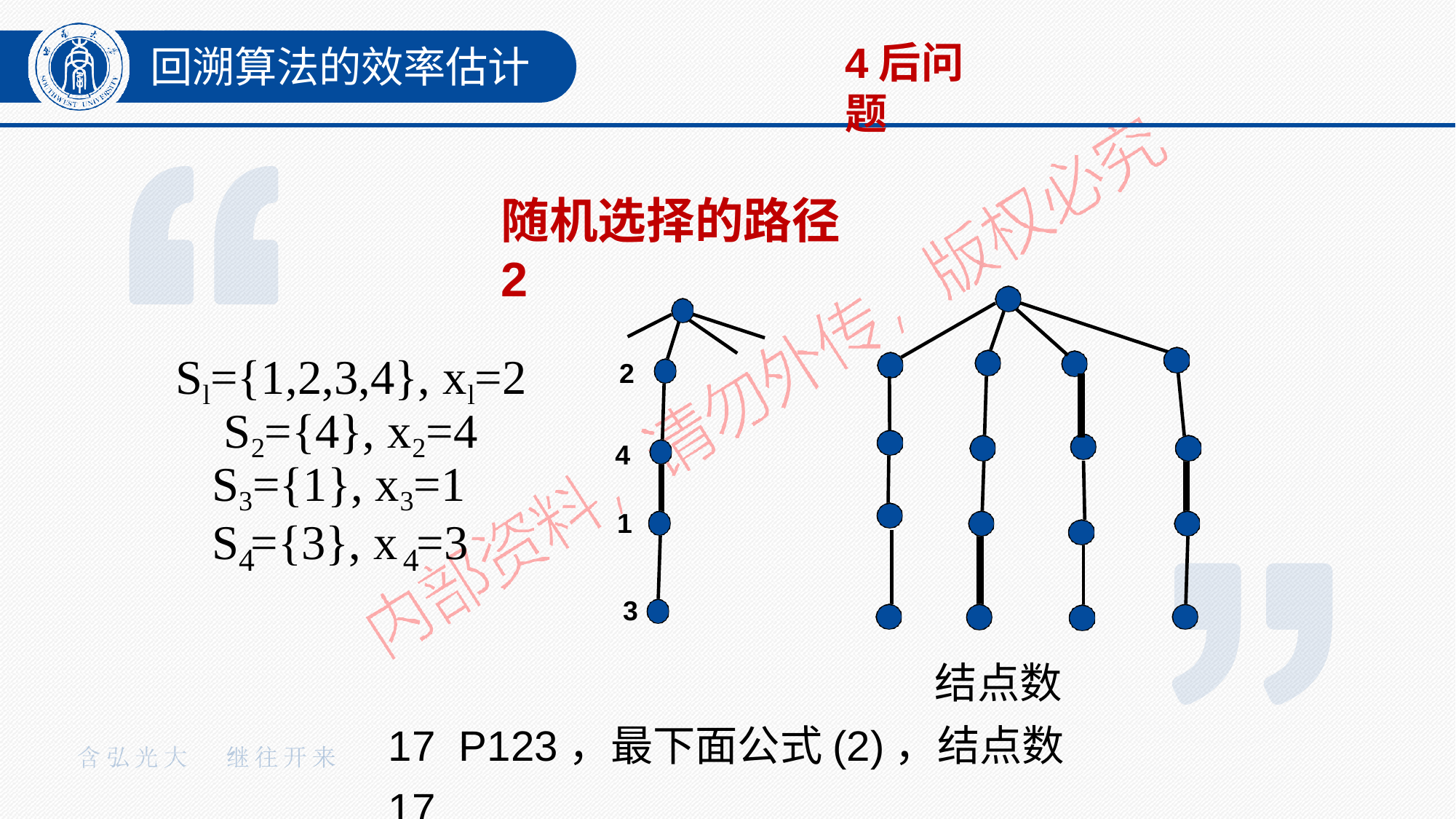

4后问题
回溯算法的效率估计
随机选择的路径2

Sl={1,2,3,4}, xl=2  S2={4}, x2=4  S3={1}, x3=1

2

4

1
S ={3}, x =3

4	4

3

结点数17  P123，最下面公式(2)，结点数17